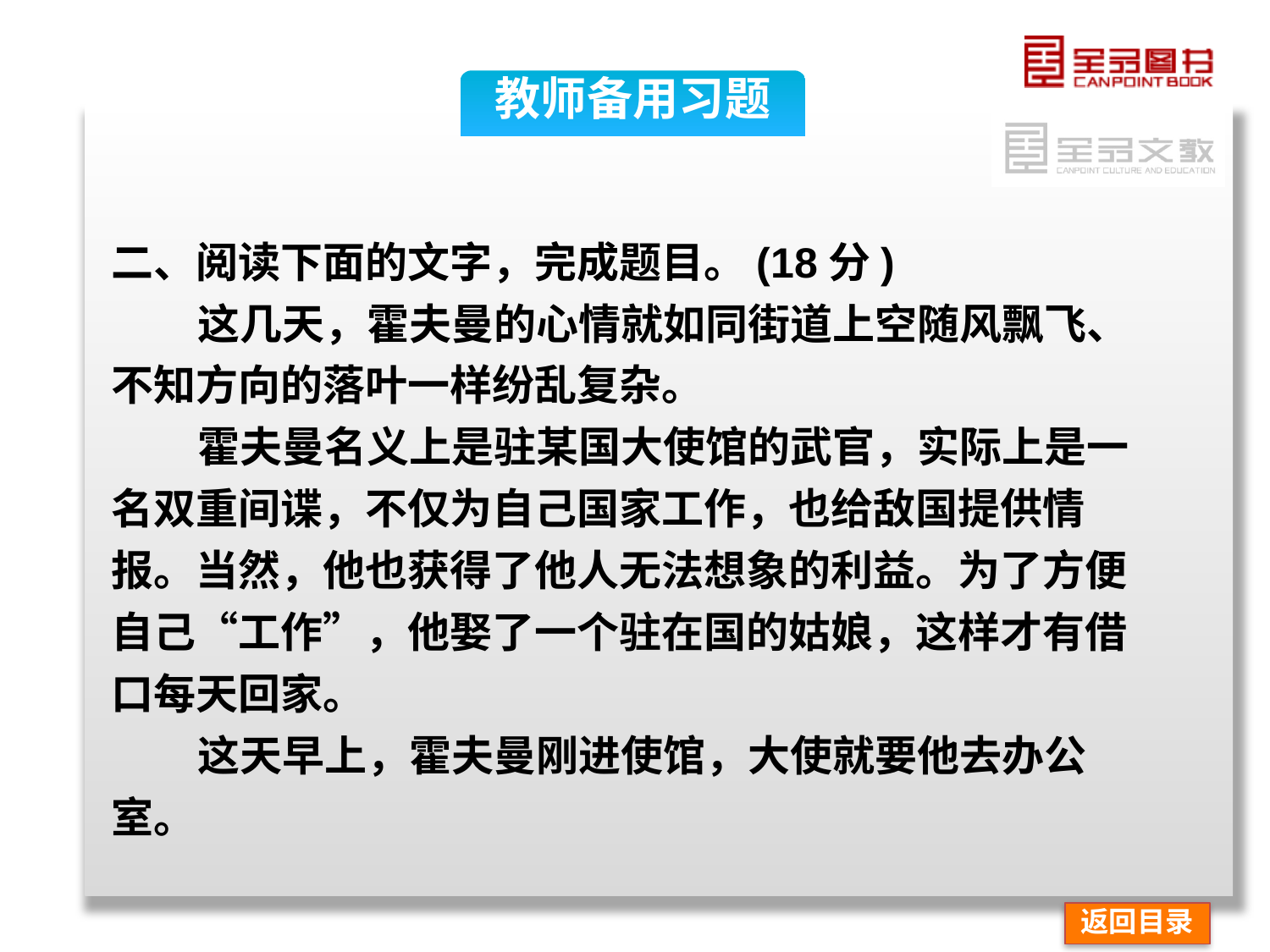

教师备用习题
二、阅读下面的文字，完成题目。(18分)
这几天，霍夫曼的心情就如同街道上空随风飘飞、不知方向的落叶一样纷乱复杂。
霍夫曼名义上是驻某国大使馆的武官，实际上是一名双重间谍，不仅为自己国家工作，也给敌国提供情报。当然，他也获得了他人无法想象的利益。为了方便自己“工作”，他娶了一个驻在国的姑娘，这样才有借口每天回家。
这天早上，霍夫曼刚进使馆，大使就要他去办公室。
返回目录